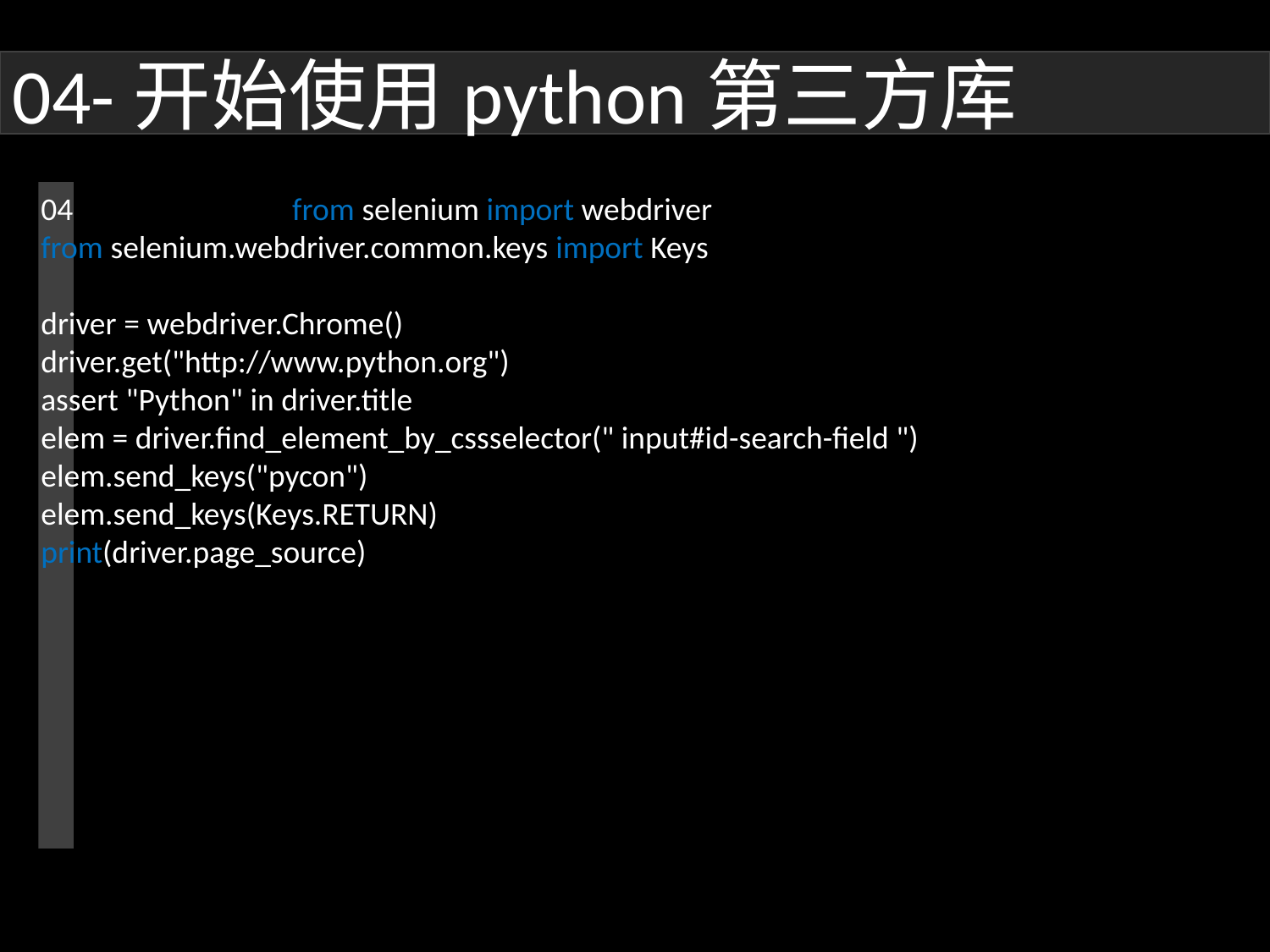

04-开始使用python第三方库
04 		from selenium import webdriver
from selenium.webdriver.common.keys import Keys

driver = webdriver.Chrome()
driver.get("http://www.python.org")
assert "Python" in driver.title
elem = driver.find_element_by_cssselector(" input#id-search-field ")
elem.send_keys("pycon")
elem.send_keys(Keys.RETURN)
print(driver.page_source)